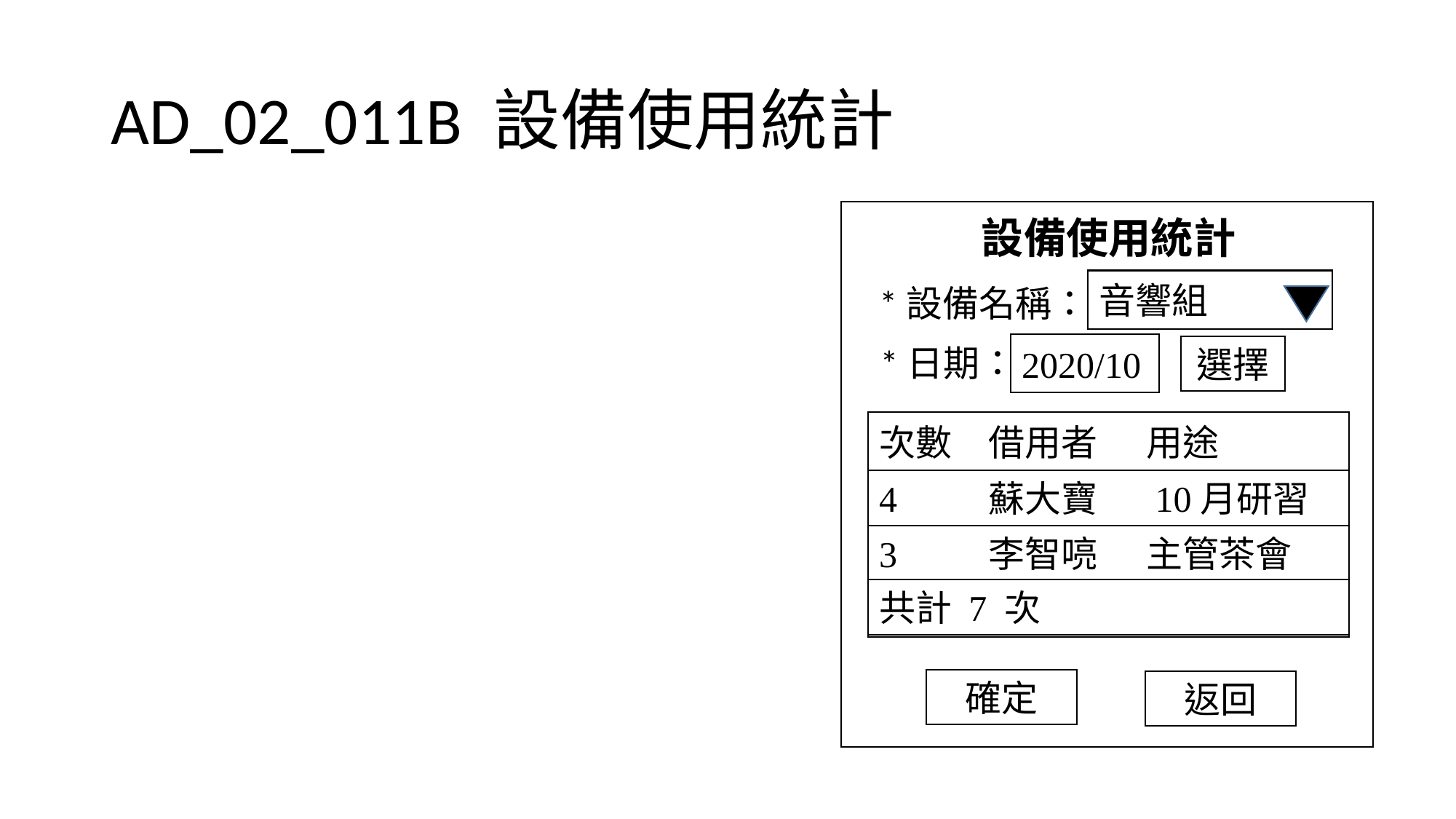

# AD_02_011B 設備使用統計

設備使用統計
音響組
*設備名稱：

2020/10
*日期：
選擇
次數	借用者      用途

4	蘇大寶      10月研習
3	李智喨      主管茶會
共計 7 次
確定
返回